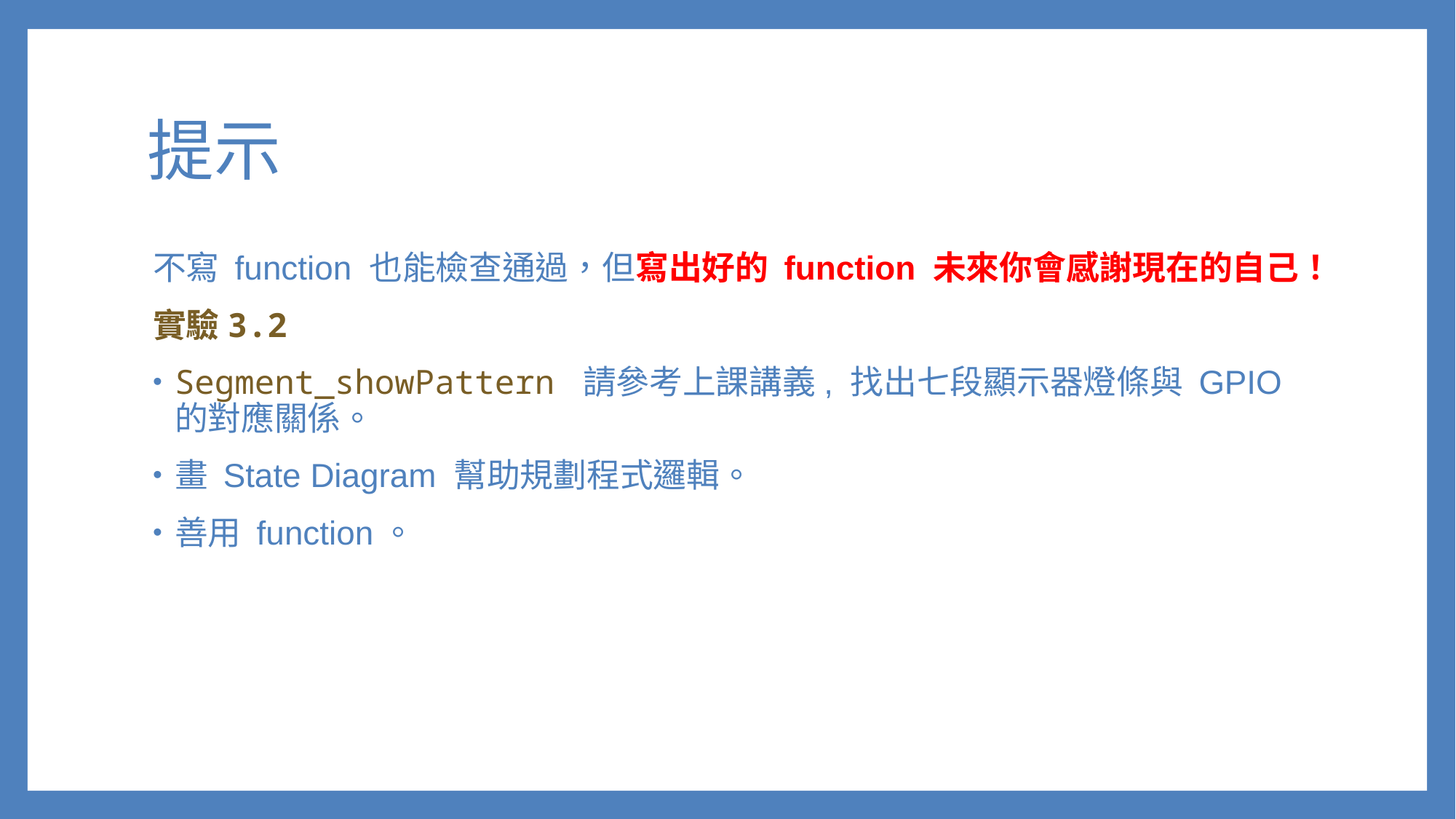

# 提示
不寫 function 也能檢查通過，但寫出好的 function 未來你會感謝現在的自己！
實驗3.2
Segment_showPattern 請參考上課講義, 找出七段顯示器燈條與 GPIO 的對應關係。
畫 State Diagram 幫助規劃程式邏輯。
善用 function。